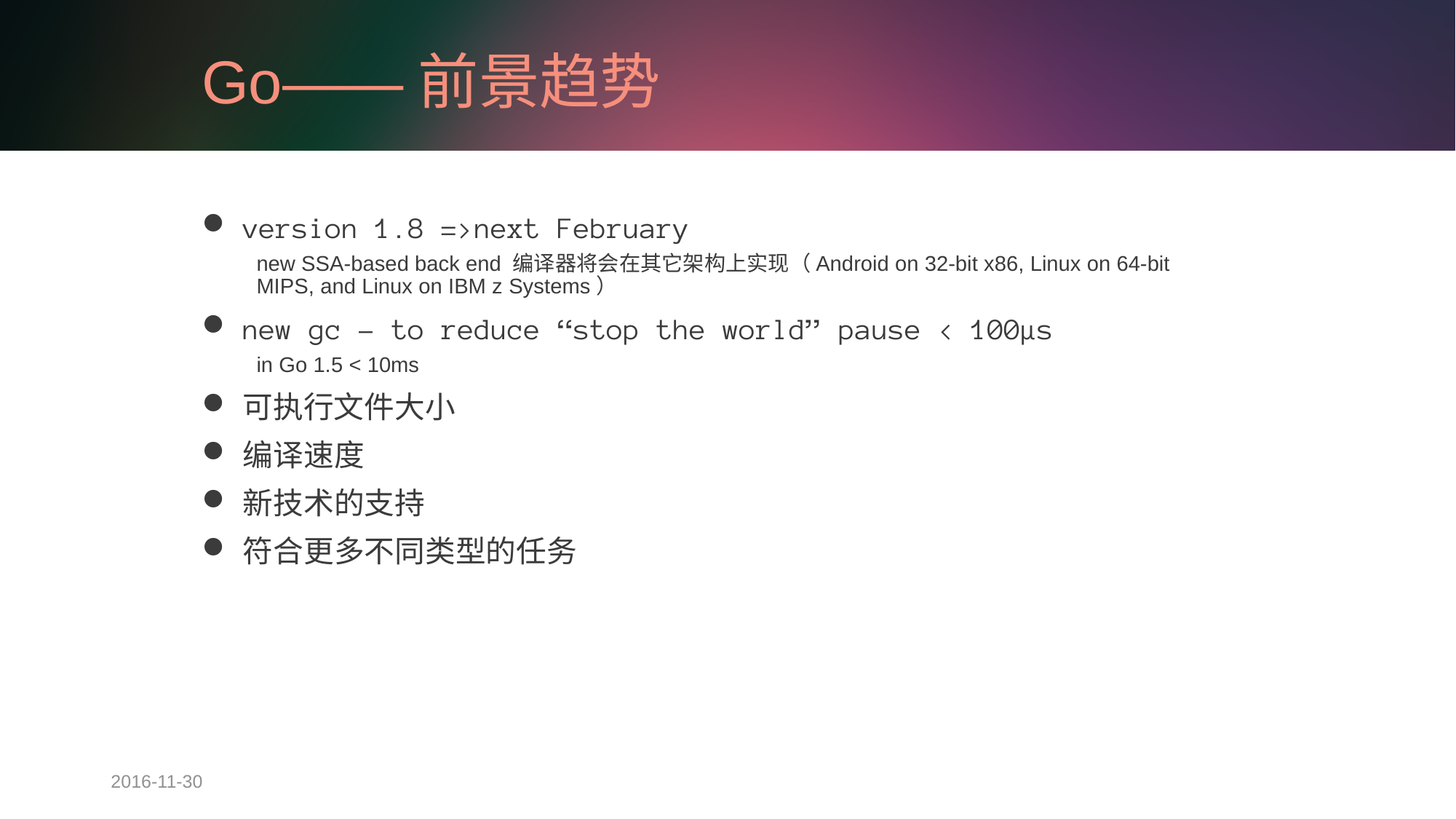

# Go——前景趋势
version 1.8 =>next February
new SSA-based back end 编译器将会在其它架构上实现（Android on 32-bit x86, Linux on 64-bit MIPS, and Linux on IBM z Systems）
new gc - to reduce “stop the world” pause < 100μs
in Go 1.5 < 10ms
可执行文件大小
编译速度
新技术的支持
符合更多不同类型的任务
2016-11-30
39